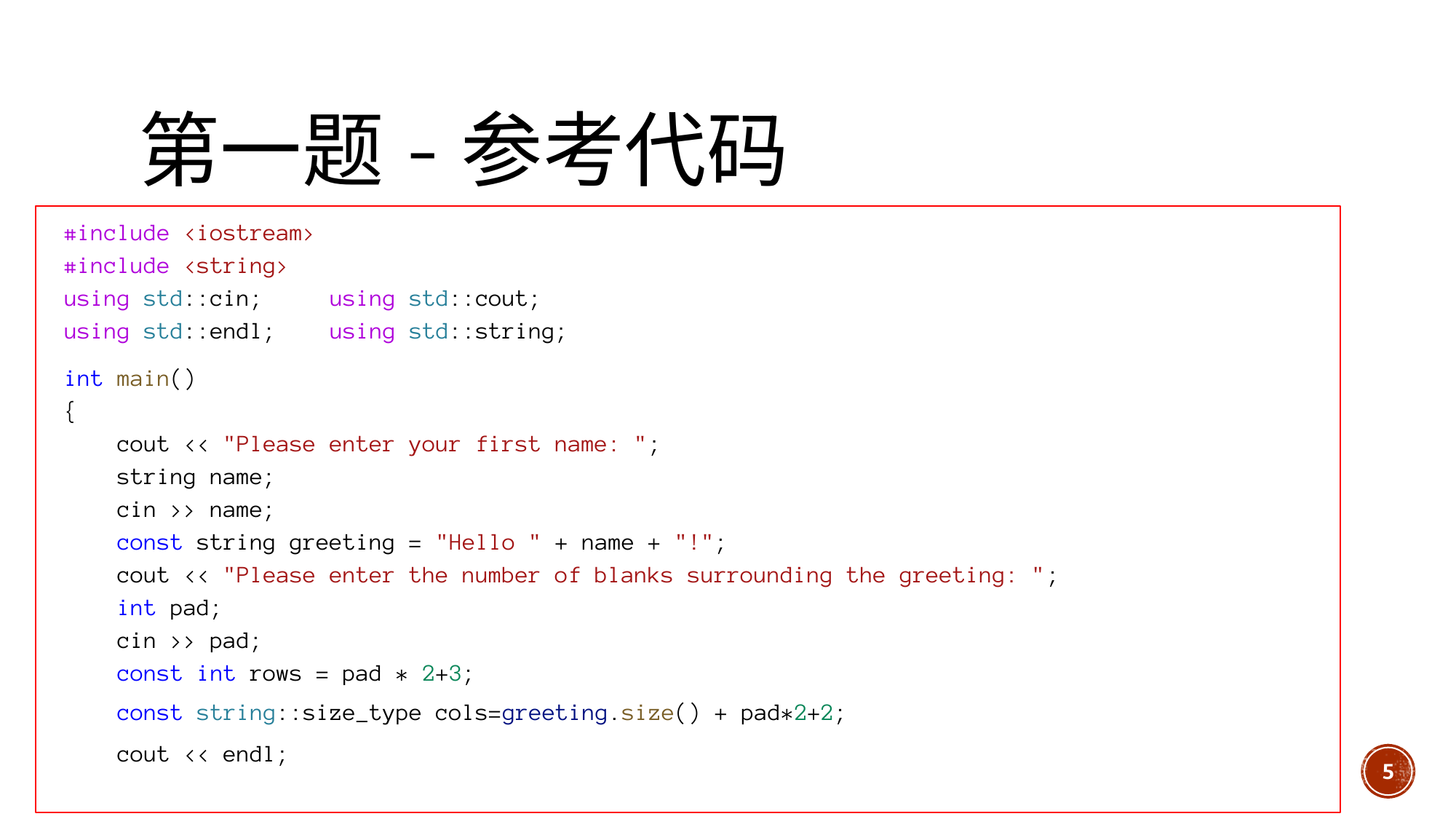

# 第一题-参考代码

#include <iostream>
#include <string>
using std::cin;     using std::cout;
using std::endl;    using std::string;
int main()
{
    cout << "Please enter your first name: ";
    string name;
    cin >> name;
    const string greeting = "Hello " + name + "!";
    cout << "Please enter the number of blanks surrounding the greeting: ";
    int pad;
    cin >> pad;
    const int rows = pad * 2+3;
    const string::size_type cols=greeting.size() + pad*2+2;
    cout << endl;

5